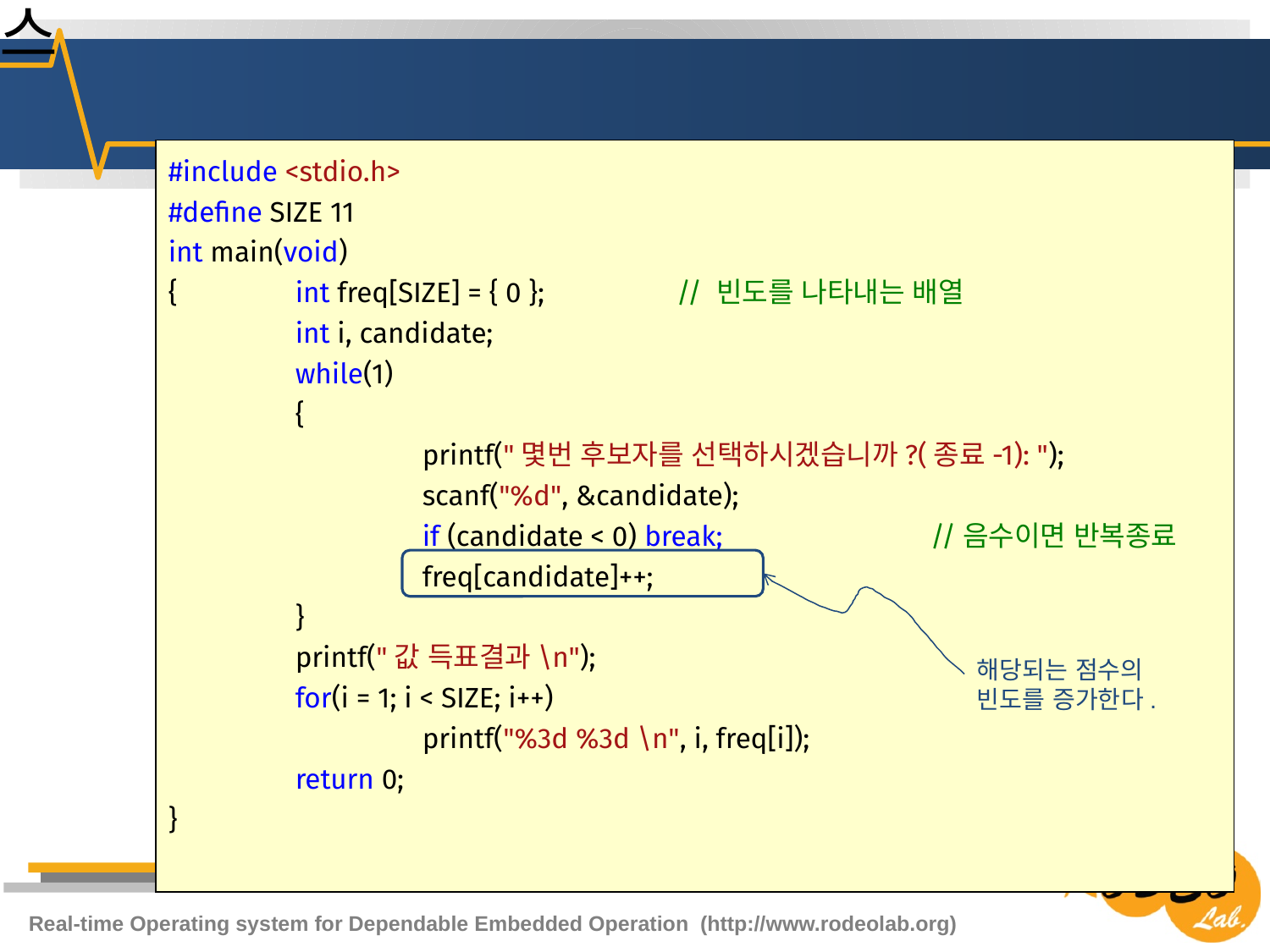

# 소스
#include <stdio.h>
#define SIZE 11
int main(void)
{	int freq[SIZE] = { 0 };		// 빈도를 나타내는 배열
	int i, candidate;
	while(1)
	{
		printf("몇번 후보자를 선택하시겠습니까?(종료-1): ");
		scanf("%d", &candidate);
		if (candidate < 0) break;		//음수이면 반복종료
		freq[candidate]++;
	}
	printf("값 득표결과\n");
	for(i = 1; i < SIZE; i++)
		printf("%3d %3d \n", i, freq[i]);
	return 0;
}

해당되는 점수의 빈도를 증가한다.